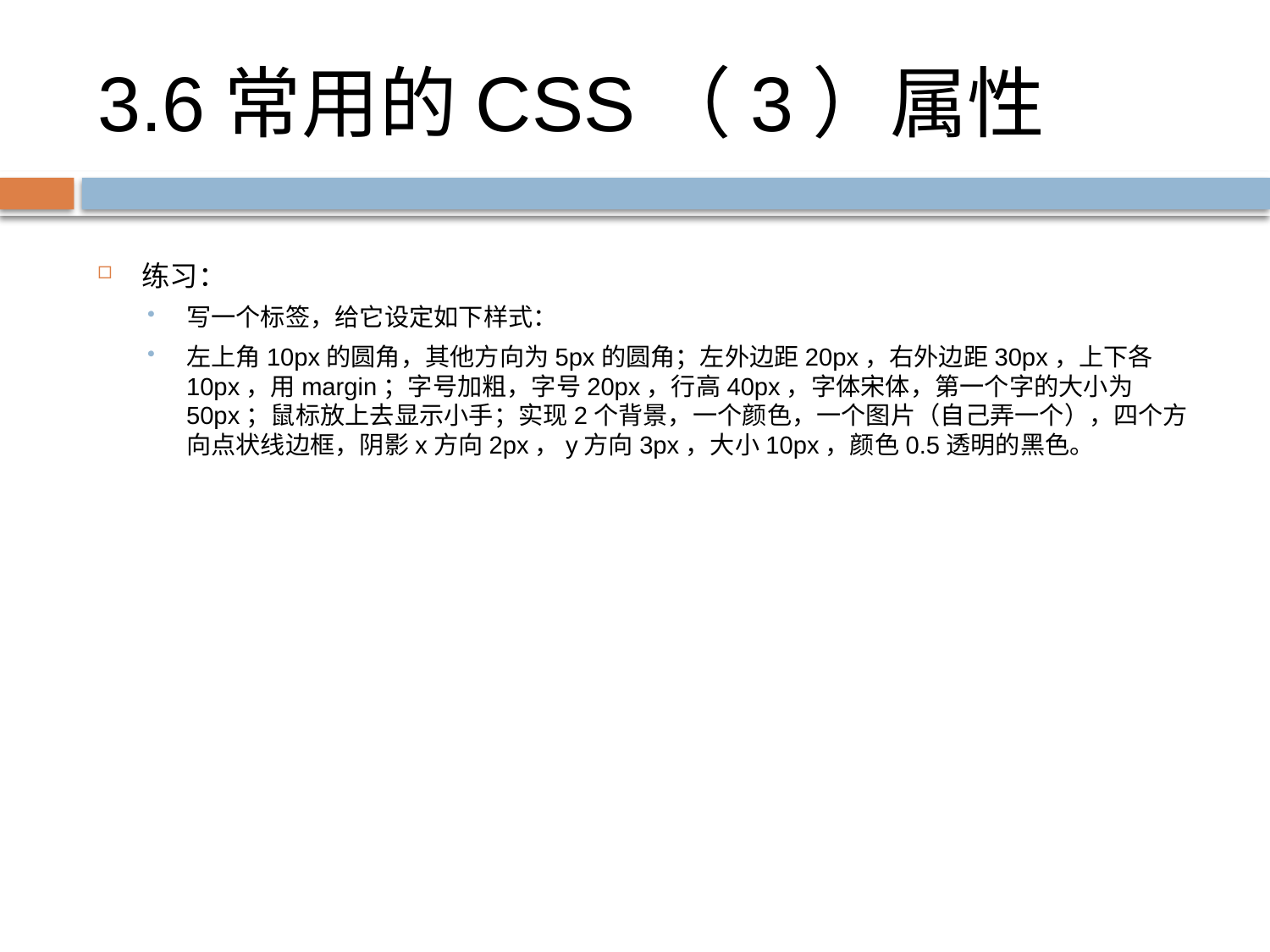

# 3.6常用的CSS（3）属性
练习：
写一个标签，给它设定如下样式：
左上角10px的圆角，其他方向为5px的圆角；左外边距20px，右外边距30px，上下各10px，用margin；字号加粗，字号20px，行高40px，字体宋体，第一个字的大小为50px；鼠标放上去显示小手；实现2个背景，一个颜色，一个图片（自己弄一个），四个方向点状线边框，阴影x方向2px，y方向3px，大小10px，颜色0.5透明的黑色。